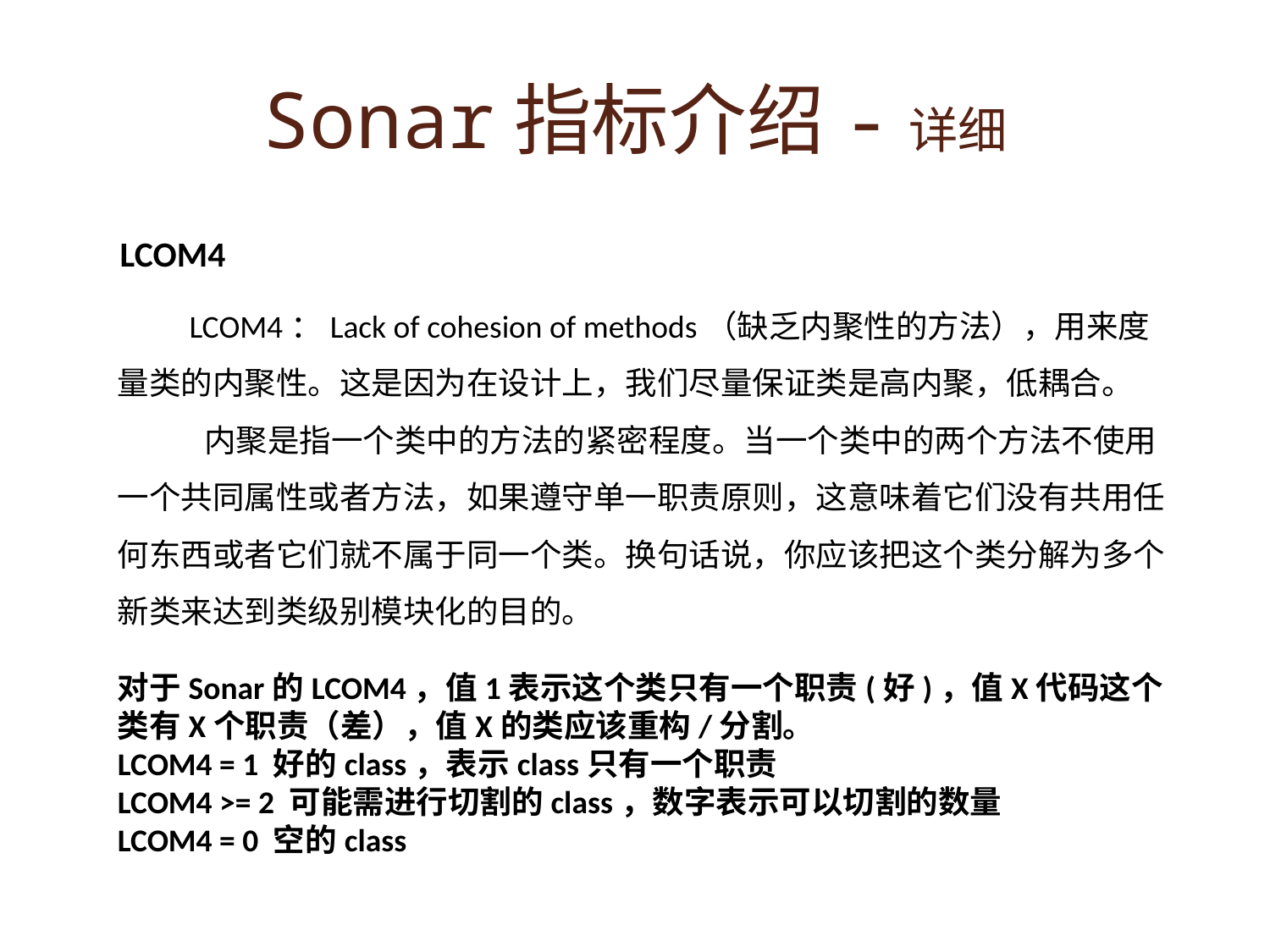

# Sonar指标介绍-详细
LCOM4
          LCOM4：Lack of cohesion of methods（缺乏内聚性的方法），用来度量类的内聚性。这是因为在设计上，我们尽量保证类是高内聚，低耦合。
           内聚是指一个类中的方法的紧密程度。当一个类中的两个方法不使用一个共同属性或者方法，如果遵守单一职责原则，这意味着它们没有共用任何东西或者它们就不属于同一个类。换句话说，你应该把这个类分解为多个新类来达到类级别模块化的目的。

对于Sonar的LCOM4，值1表示这个类只有一个职责(好)，值X代码这个类有X个职责（差），值X的类应该重构/分割。
LCOM4 = 1 好的class，表示class只有一个职责
LCOM4 >= 2 可能需进行切割的class，数字表示可以切割的数量
LCOM4 = 0 空的class